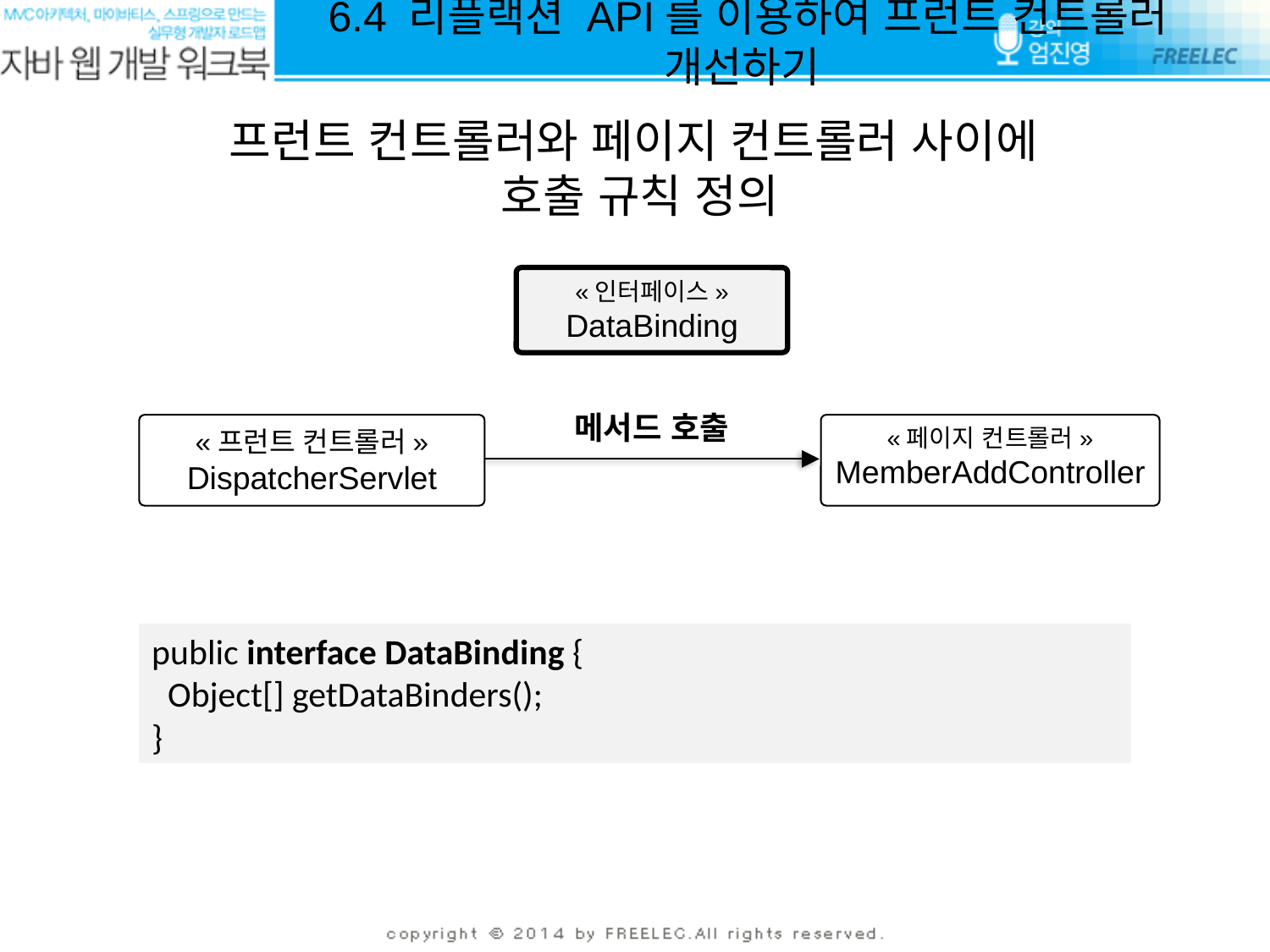

6.4 리플랙션 API를 이용하여 프런트 컨트롤러 개선하기
프런트 컨트롤러와 페이지 컨트롤러 사이에
호출 규칙 정의
«인터페이스»
DataBinding
메서드 호출
«프런트 컨트롤러»
DispatcherServlet
«페이지 컨트롤러»
MemberAddController
public interface DataBinding {
  Object[] getDataBinders();
}